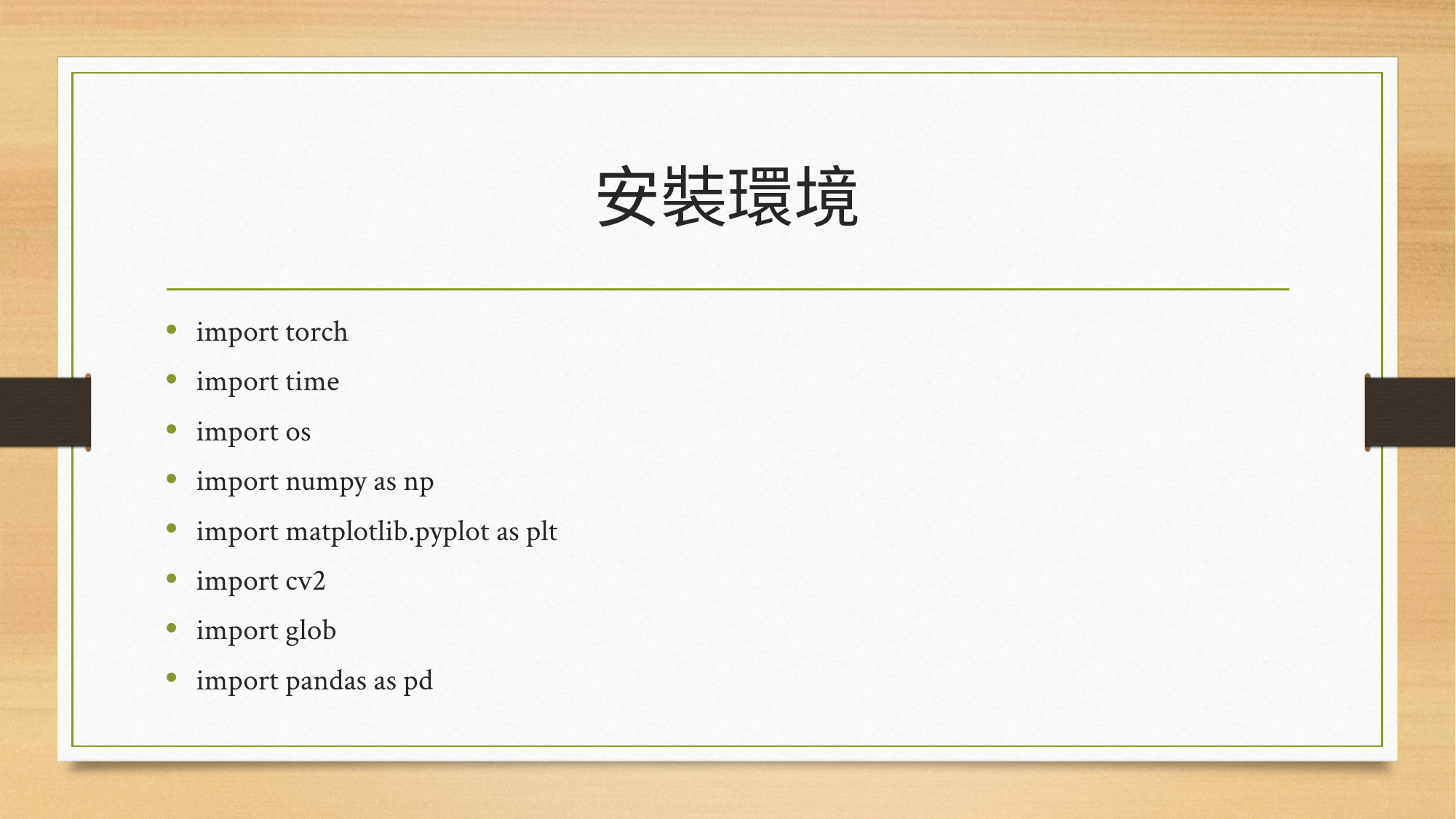

# 安裝環境
import torch
import time
import os
import numpy as np
import matplotlib.pyplot as plt
import cv2
import glob
import pandas as pd